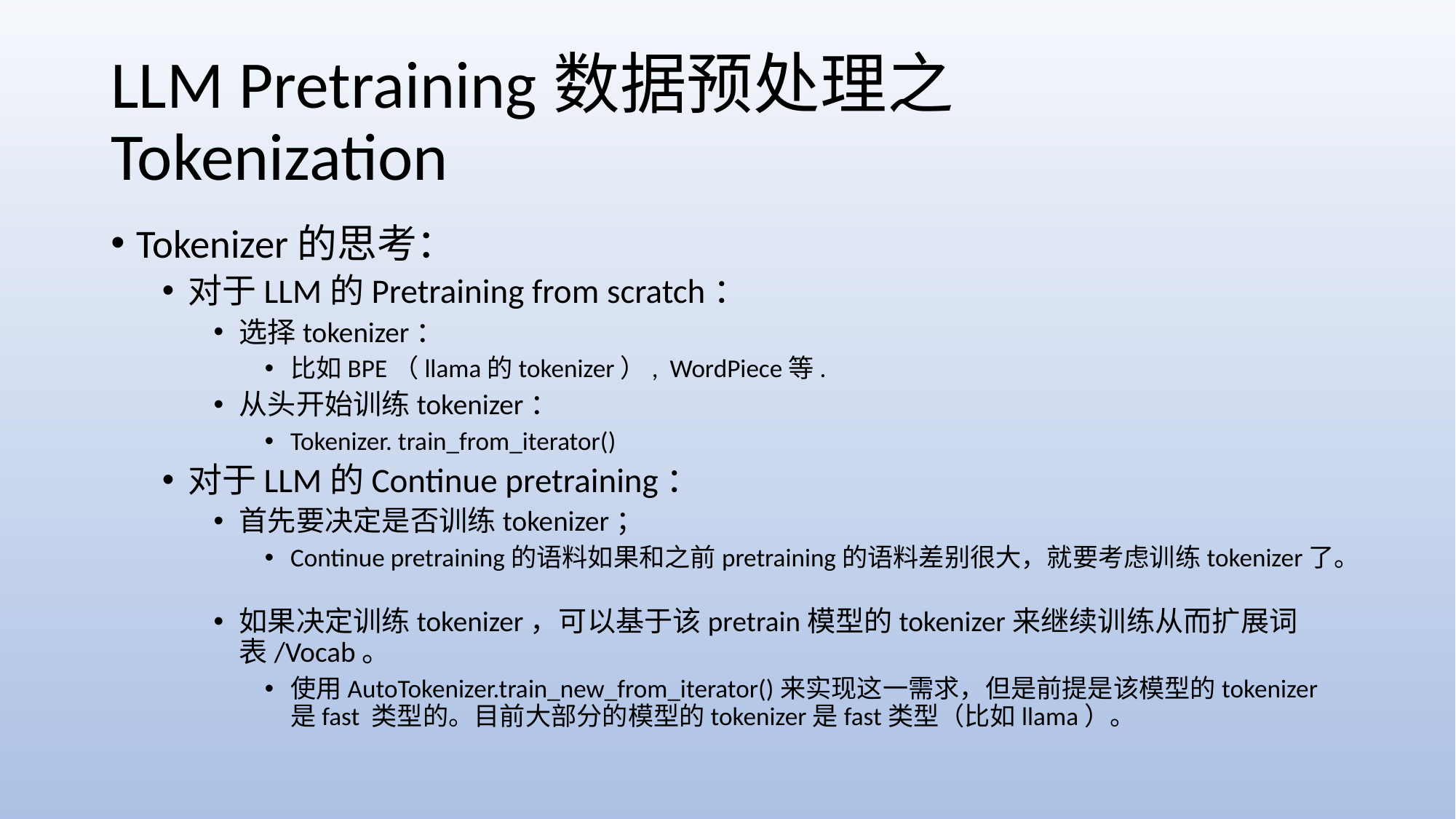

# LLM Pretraining数据预处理之Tokenization
Tokenizer的思考：
对于LLM的Pretraining from scratch：
选择tokenizer：
比如BPE（llama的tokenizer）,  WordPiece等.
从头开始训练tokenizer：
Tokenizer. train_from_iterator()
对于LLM的Continue pretraining：
首先要决定是否训练tokenizer；
Continue pretraining的语料如果和之前pretraining的语料差别很大，就要考虑训练tokenizer了。
如果决定训练tokenizer，可以基于该pretrain模型的tokenizer来继续训练从而扩展词表/Vocab。
使用AutoTokenizer.train_new_from_iterator()来实现这一需求，但是前提是该模型的tokenizer是fast 类型的。目前大部分的模型的tokenizer是fast类型（比如llama）。